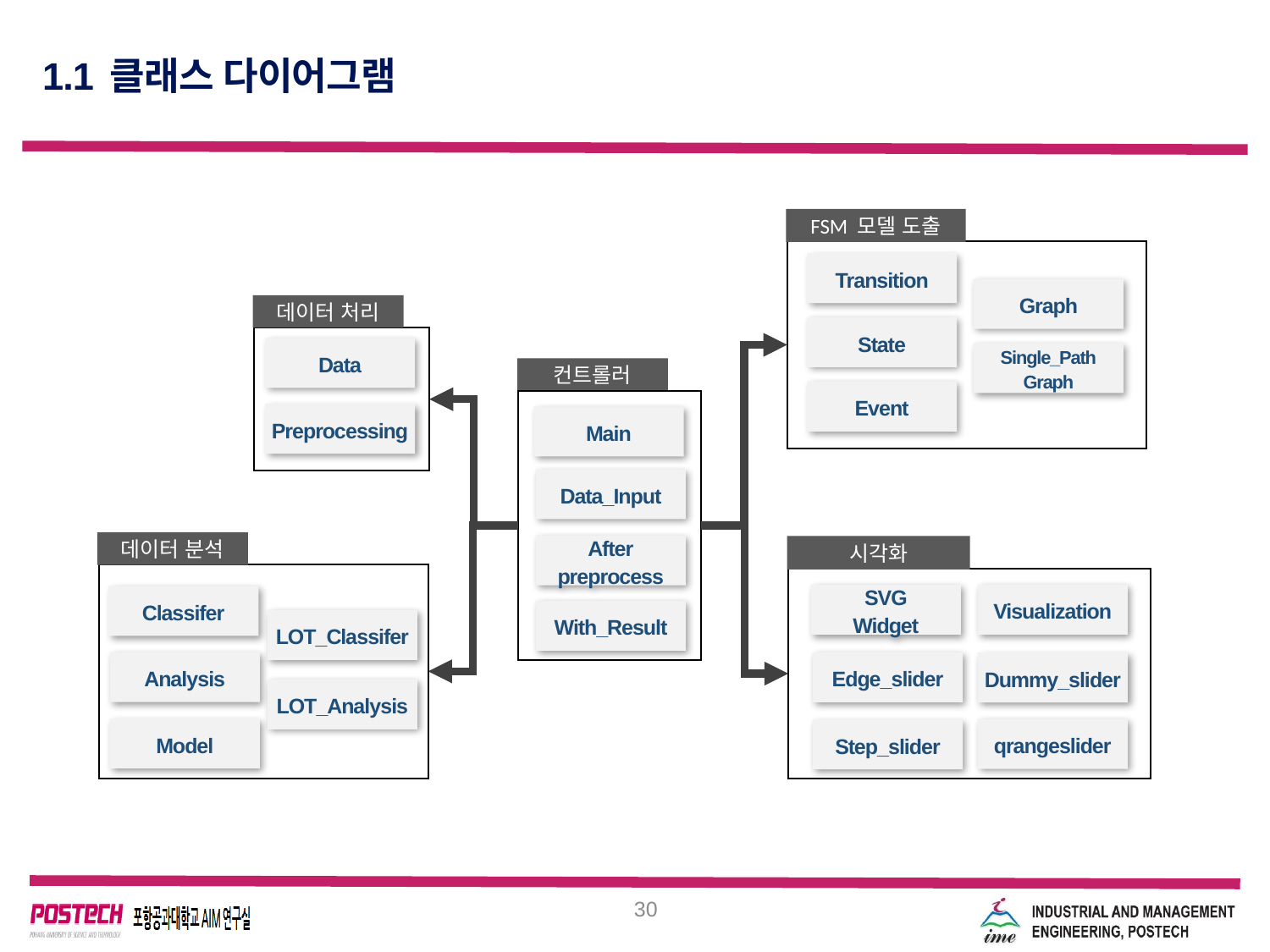

# 1.1 클래스 다이어그램
FSM 모델 도출

Transition
Graph
데이터 처리
State

Data
Single_Path
Graph
컨트롤러
Event

Preprocessing
Main
Data_Input
데이터 분석
After
preprocess
시각화

SVG
Widget
Visualization
Classifer
With_Result
LOT_Classifer
Analysis
Edge_slider
Dummy_slider
LOT_Analysis
Model
qrangeslider
Step_slider
30